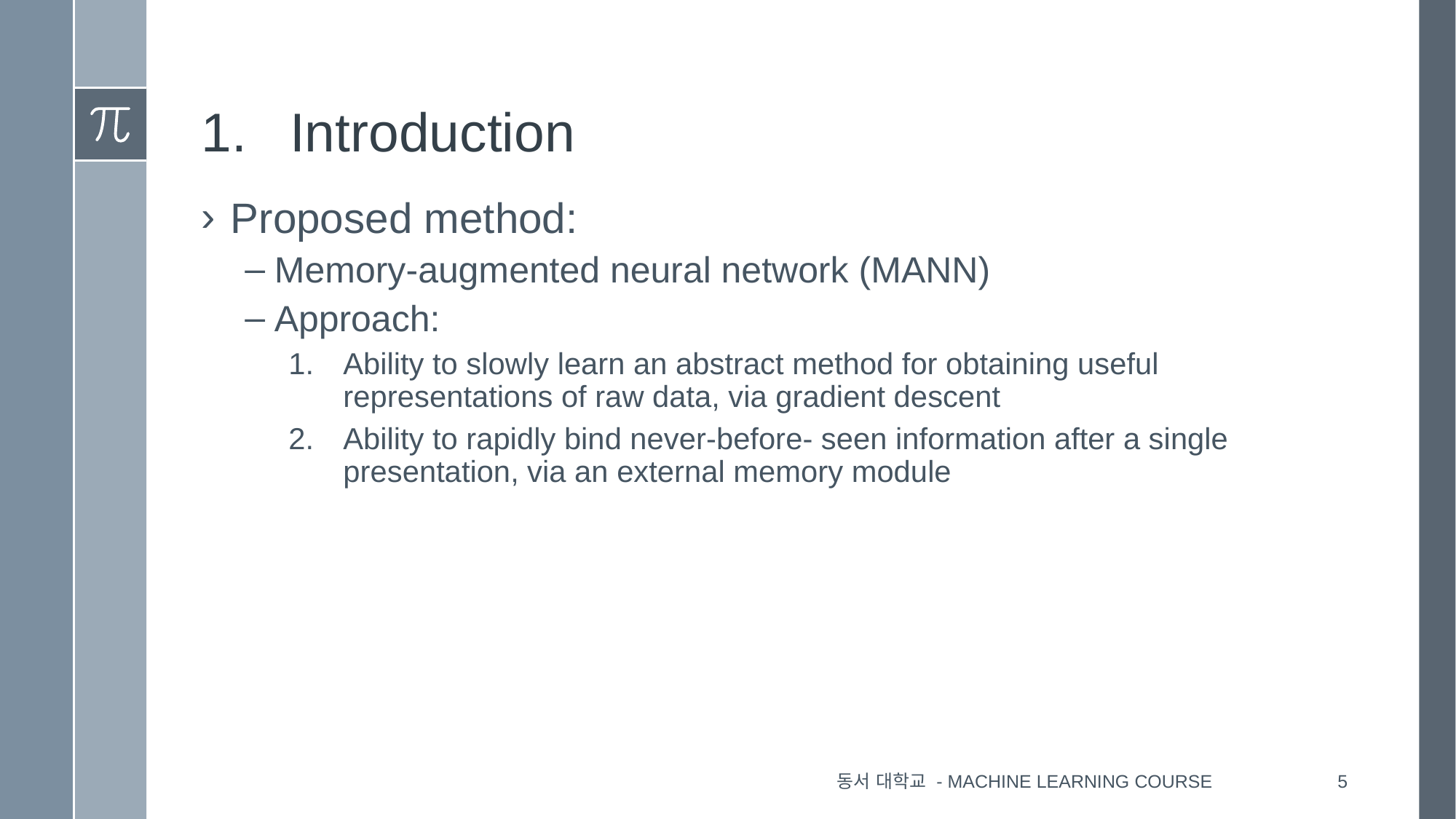

# Introduction
Proposed method:
Memory-augmented neural network (MANN)
Approach:
Ability to slowly learn an abstract method for obtaining useful representations of raw data, via gradient descent
Ability to rapidly bind never-before- seen information after a single presentation, via an external memory module

동서 대학교 - Machine Learning Course
5